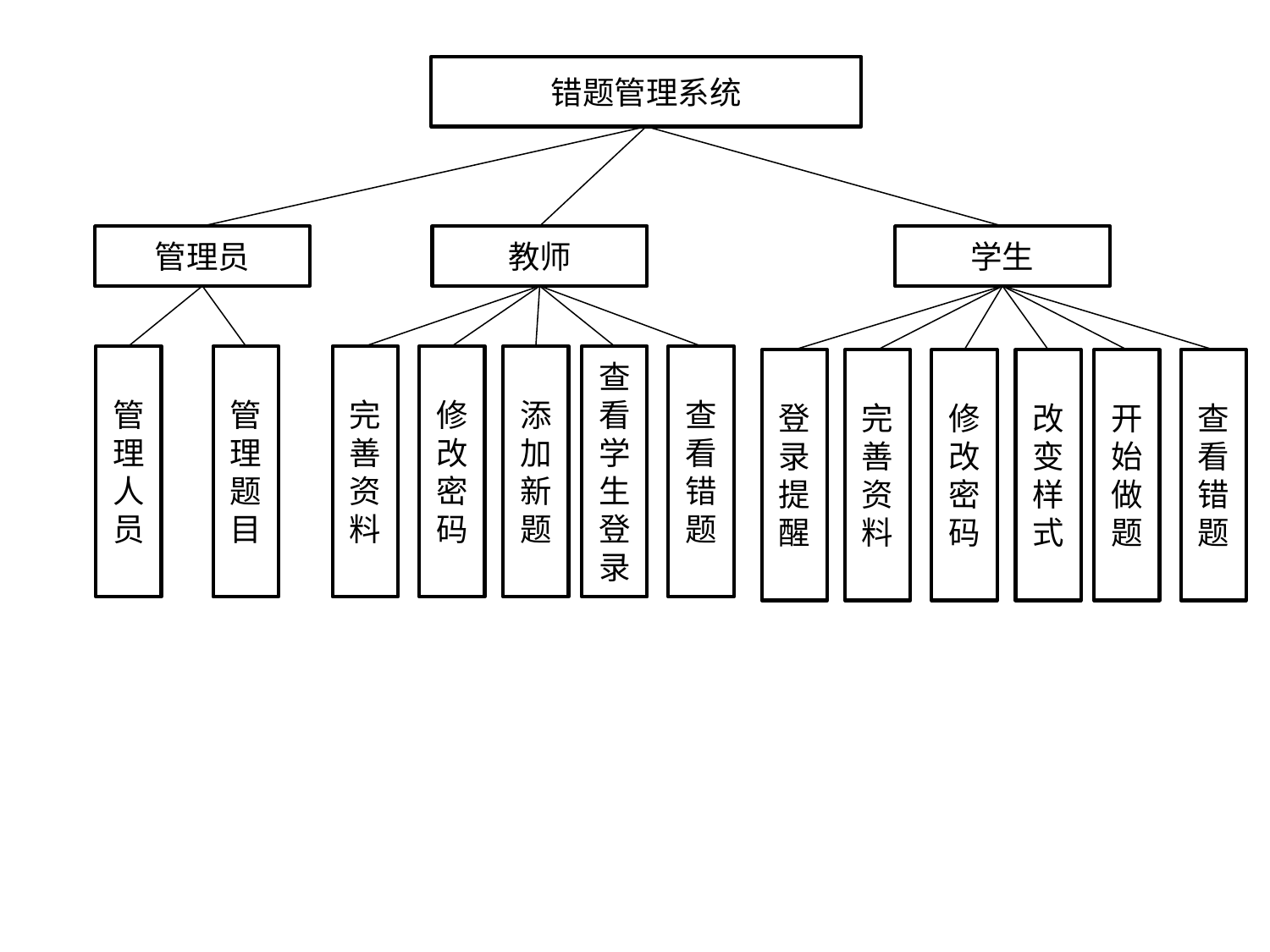

错题管理系统
管理员
教师
学生
管理人员
管理题目
完善资料
修改密码
添加新题
查看学生登录
查看错题
登录提醒
完善资料
修改密码
改变样式
开始做题
查看错题